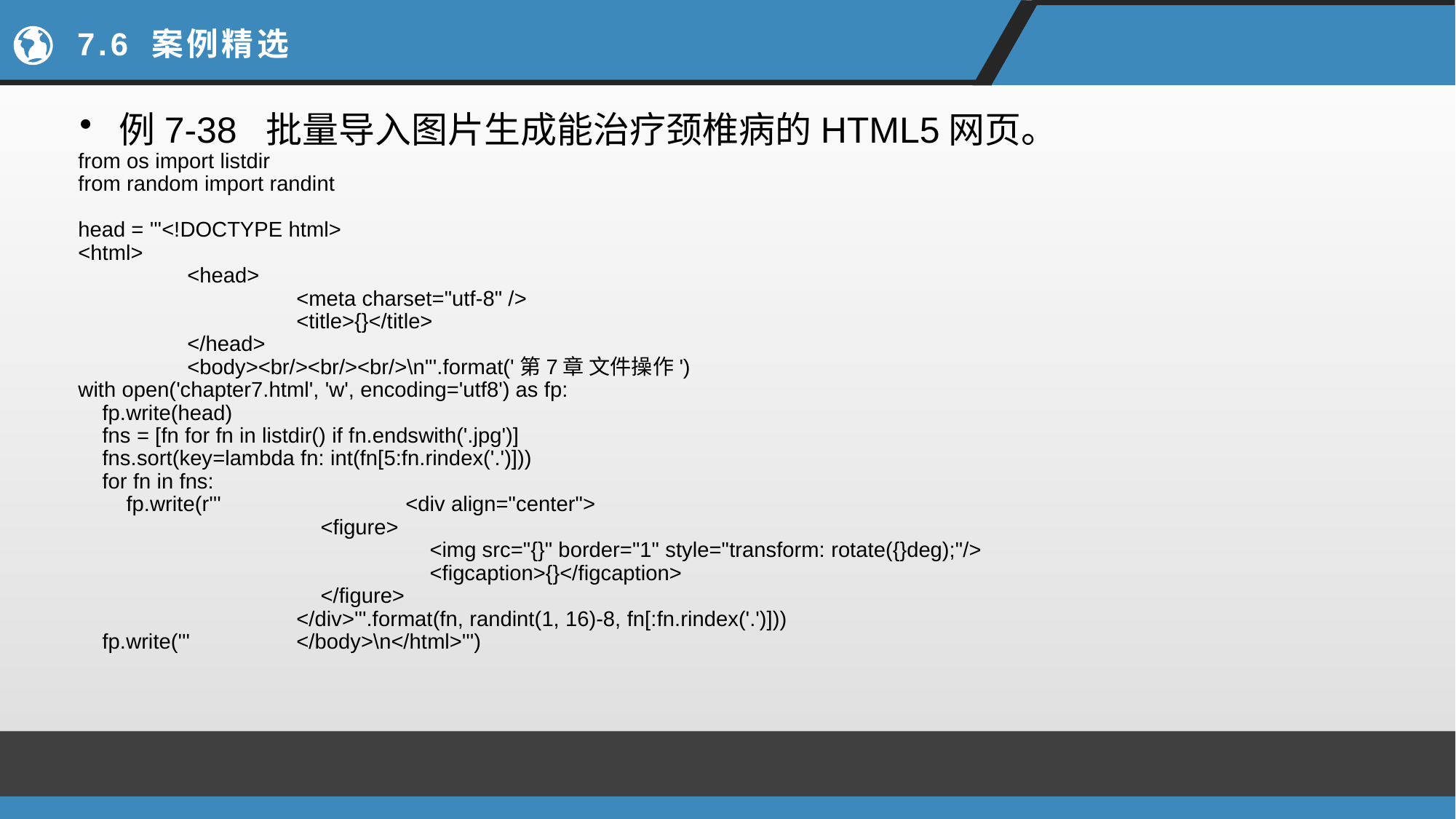

# 7.6 案例精选

例7-38  批量导入图片生成能治疗颈椎病的HTML5网页。
from os import listdir
from random import randint

head = '''<!DOCTYPE html>
<html>
	<head>
		<meta charset="utf-8" />
		<title>{}</title>
	</head>
	<body><br/><br/><br/>\n'''.format('第7章 文件操作')
with open('chapter7.html', 'w', encoding='utf8') as fp:
    fp.write(head)
    fns = [fn for fn in listdir() if fn.endswith('.jpg')]
    fns.sort(key=lambda fn: int(fn[5:fn.rindex('.')]))
    for fn in fns:
        fp.write(r'''		<div align="center">
		    <figure>
			    <img src="{}" border="1" style="transform: rotate({}deg);"/>
			    <figcaption>{}</figcaption>
		    </figure>
		</div>'''.format(fn, randint(1, 16)-8, fn[:fn.rindex('.')]))
    fp.write('''	</body>\n</html>''')